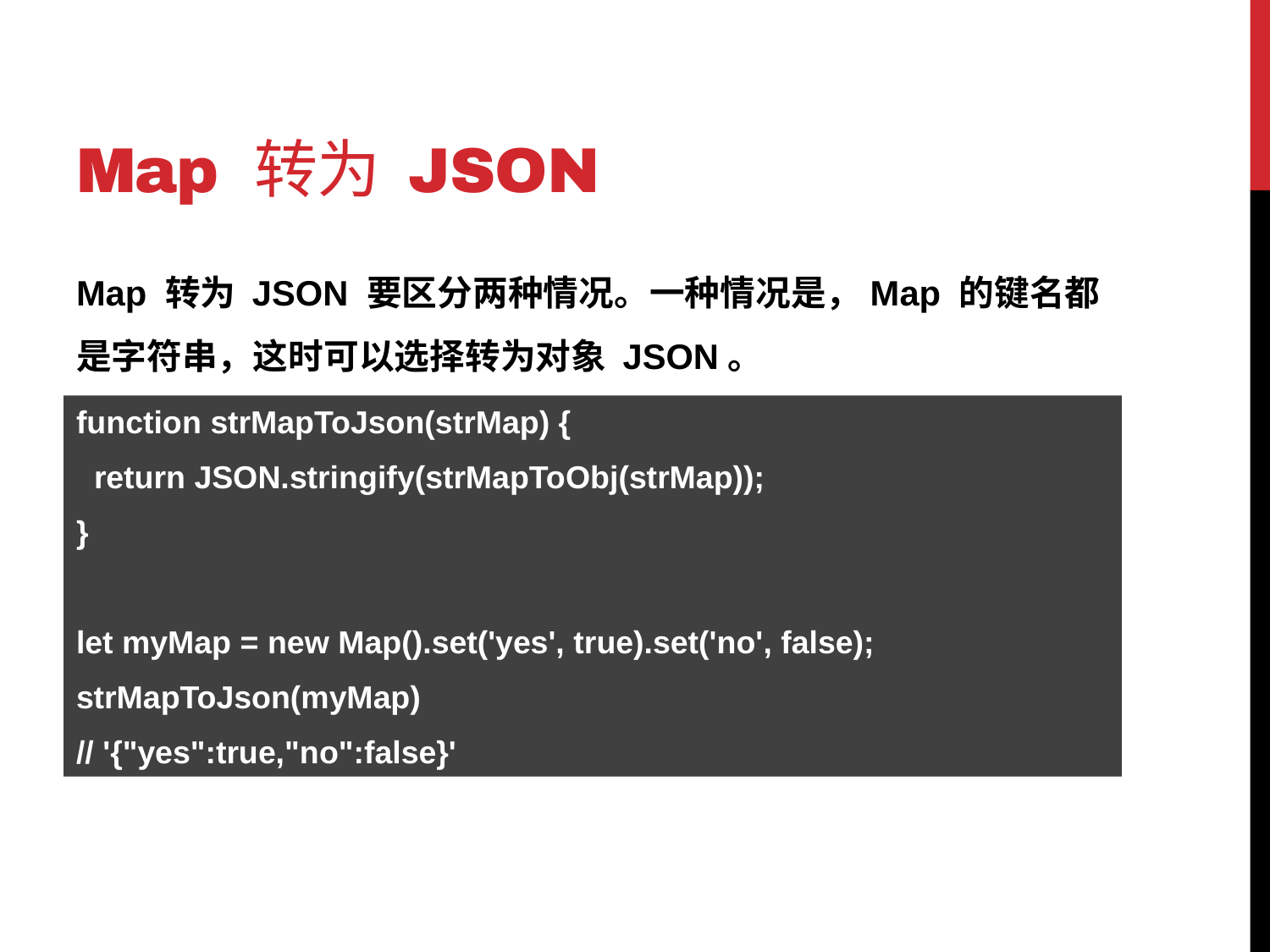

# Map 转为 JSON
Map 转为 JSON 要区分两种情况。一种情况是，Map 的键名都是字符串，这时可以选择转为对象 JSON。

function strMapToJson(strMap) {
  return JSON.stringify(strMapToObj(strMap));
}

let myMap = new Map().set('yes', true).set('no', false);
strMapToJson(myMap)
// '{"yes":true,"no":false}'